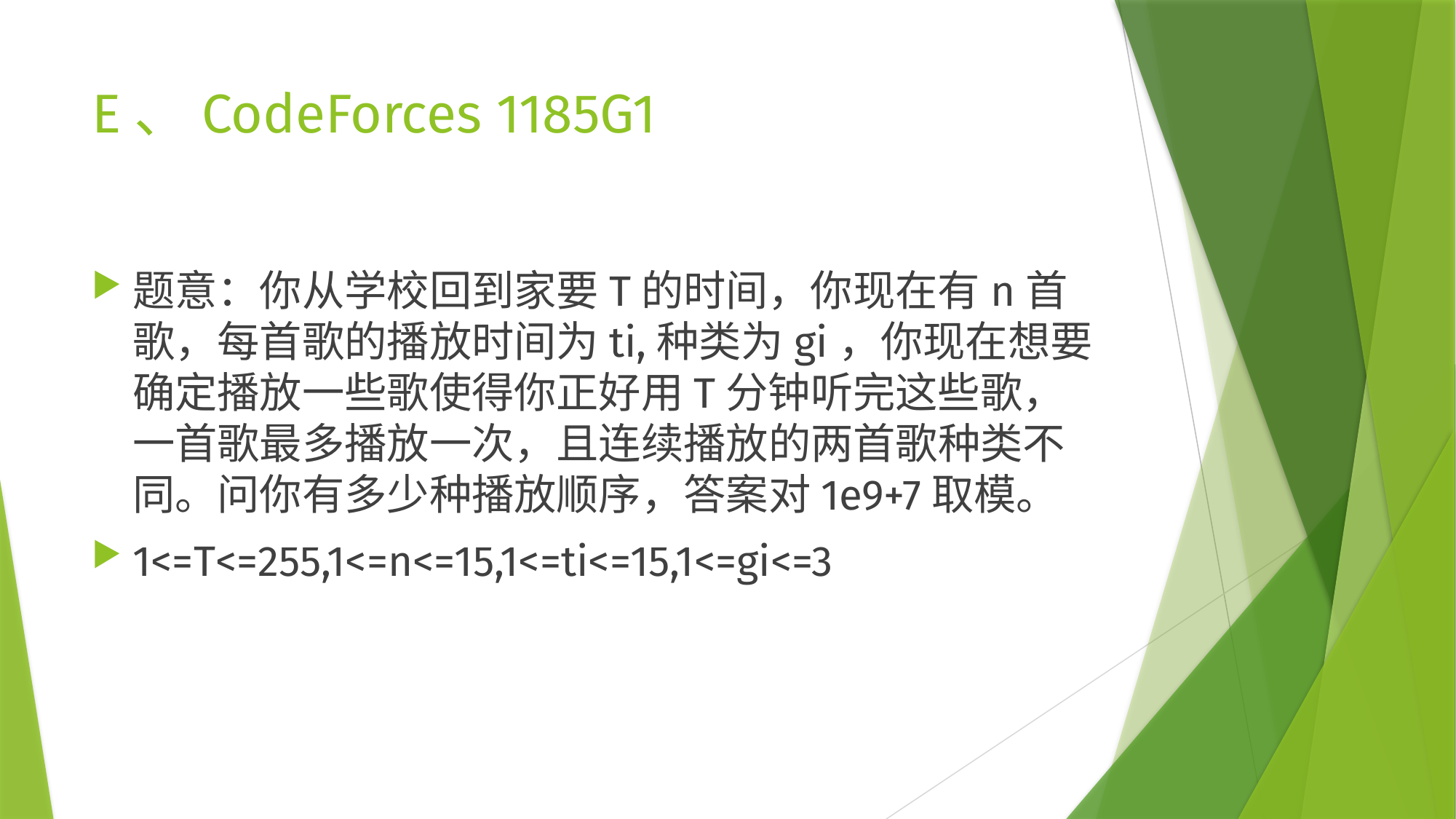

# E、CodeForces 1185G1
题意：你从学校回到家要T的时间，你现在有n首歌，每首歌的播放时间为ti,种类为gi，你现在想要确定播放一些歌使得你正好用T分钟听完这些歌，一首歌最多播放一次，且连续播放的两首歌种类不同。问你有多少种播放顺序，答案对1e9+7取模。
1<=T<=255,1<=n<=15,1<=ti<=15,1<=gi<=3